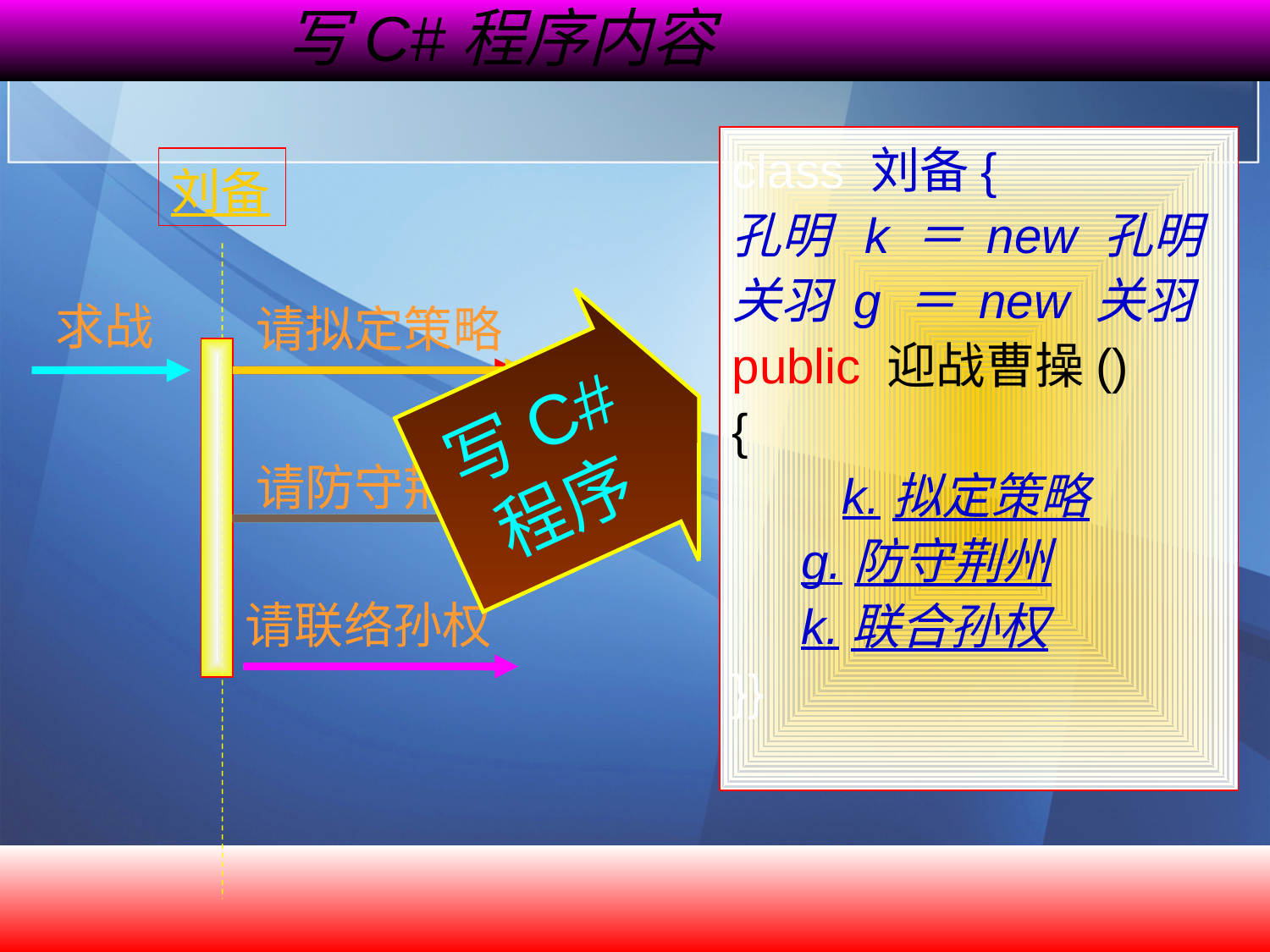

写C#程序内容
class 刘备{
孔明  k ＝ new 孔明
关羽 g ＝ new 关羽public 迎战曹操()
{
        k.拟定策略
     g.防守荆州
     k.联合孙权
}}

刘备

求战
请拟定策略
写C#
程序

请防守荆州

请联络孙权